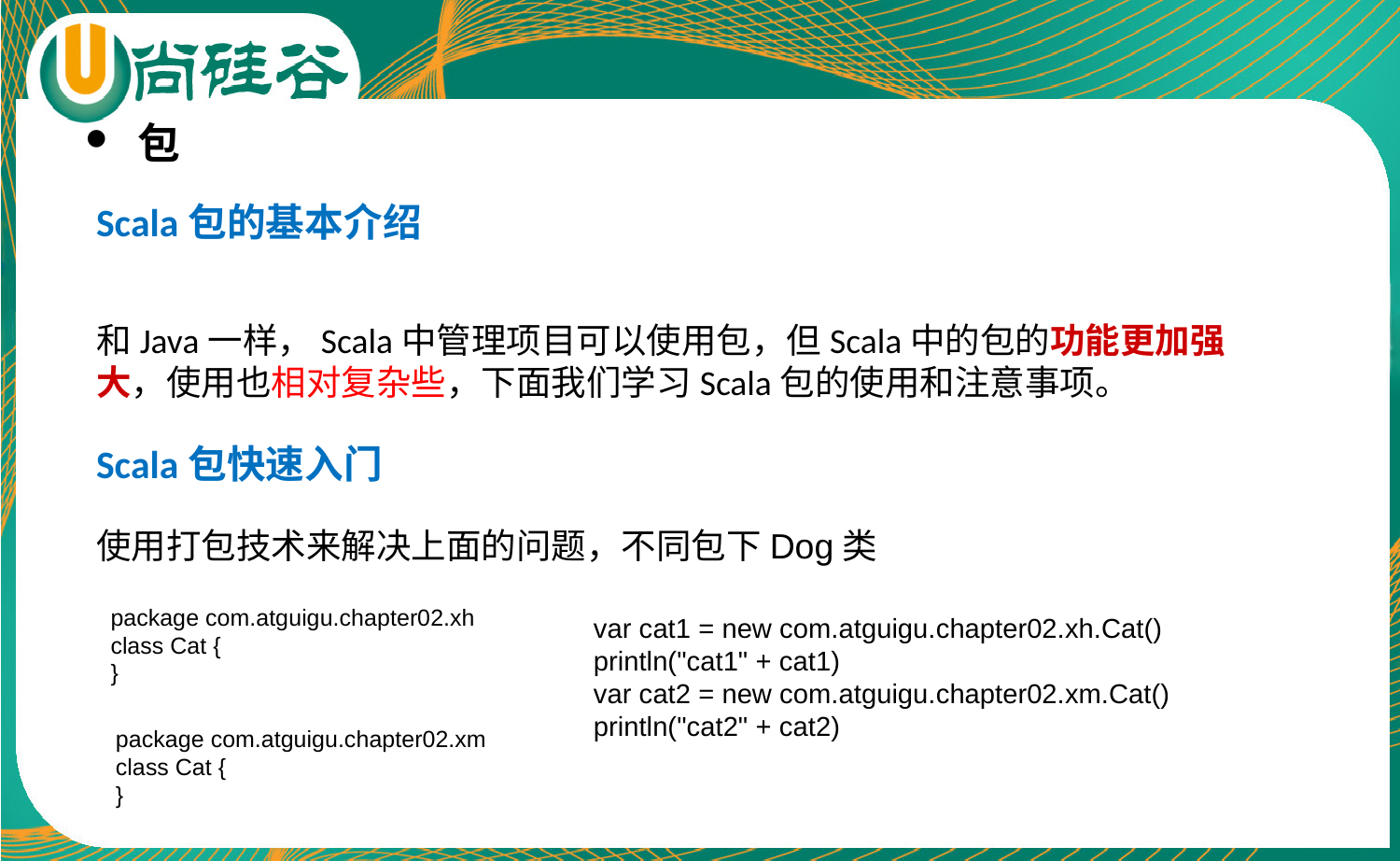

包

Scala包的基本介绍

和Java一样，Scala中管理项目可以使用包，但Scala中的包的功能更加强大，使用也相对复杂些，下面我们学习Scala包的使用和注意事项。

Scala包快速入门
使用打包技术来解决上面的问题，不同包下Dog类

package com.atguigu.chapter02.xh
class Cat {
}
var cat1 = new com.atguigu.chapter02.xh.Cat()
println("cat1" + cat1)
var cat2 = new com.atguigu.chapter02.xm.Cat()
println("cat2" + cat2)
package com.atguigu.chapter02.xm
class Cat {
}